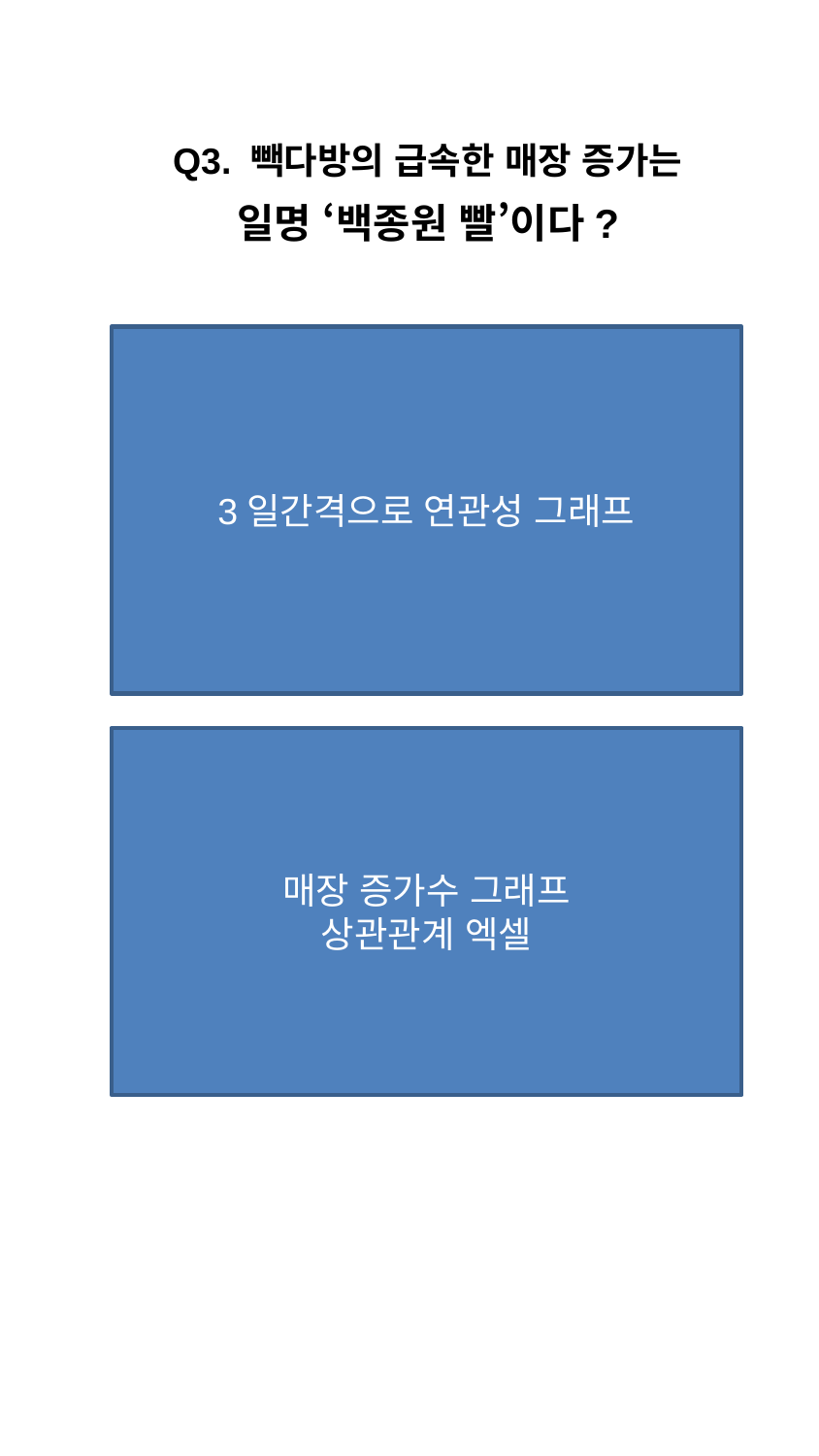

Q3. 빽다방의 급속한 매장 증가는
일명 ‘백종원 빨’이다?
3일간격으로 연관성 그래프
매장 증가수 그래프
상관관계 엑셀